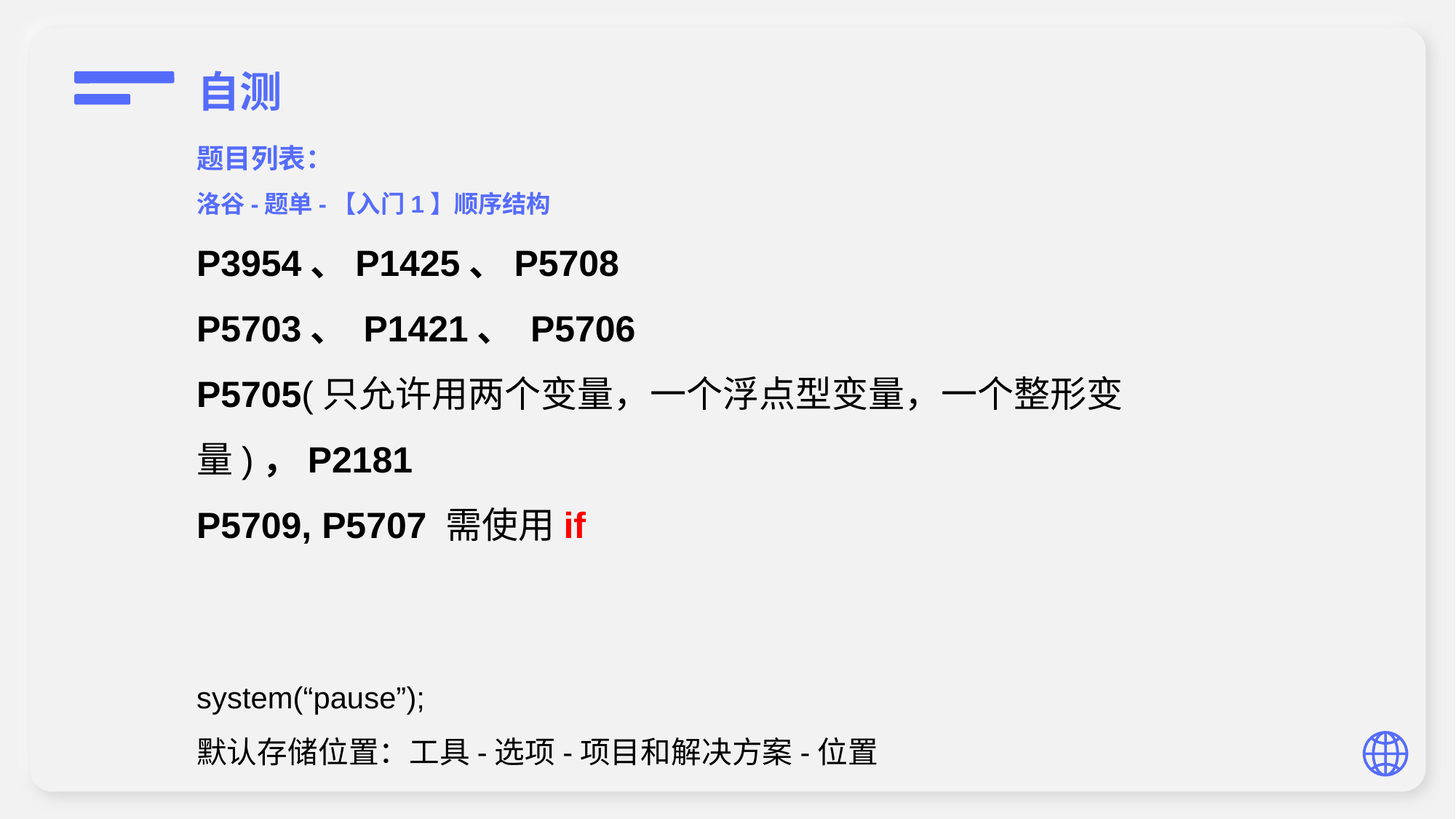

自测

题目列表：
洛谷-题单-【入门1】顺序结构
P3954、P1425、P5708
P5703、 P1421、 P5706
P5705(只允许用两个变量，一个浮点型变量，一个整形变量)，P2181
P5709, P5707 需使用if

system(“pause”);
默认存储位置：工具-选项-项目和解决方案-位置

注意代码规范（缩进、空格等）